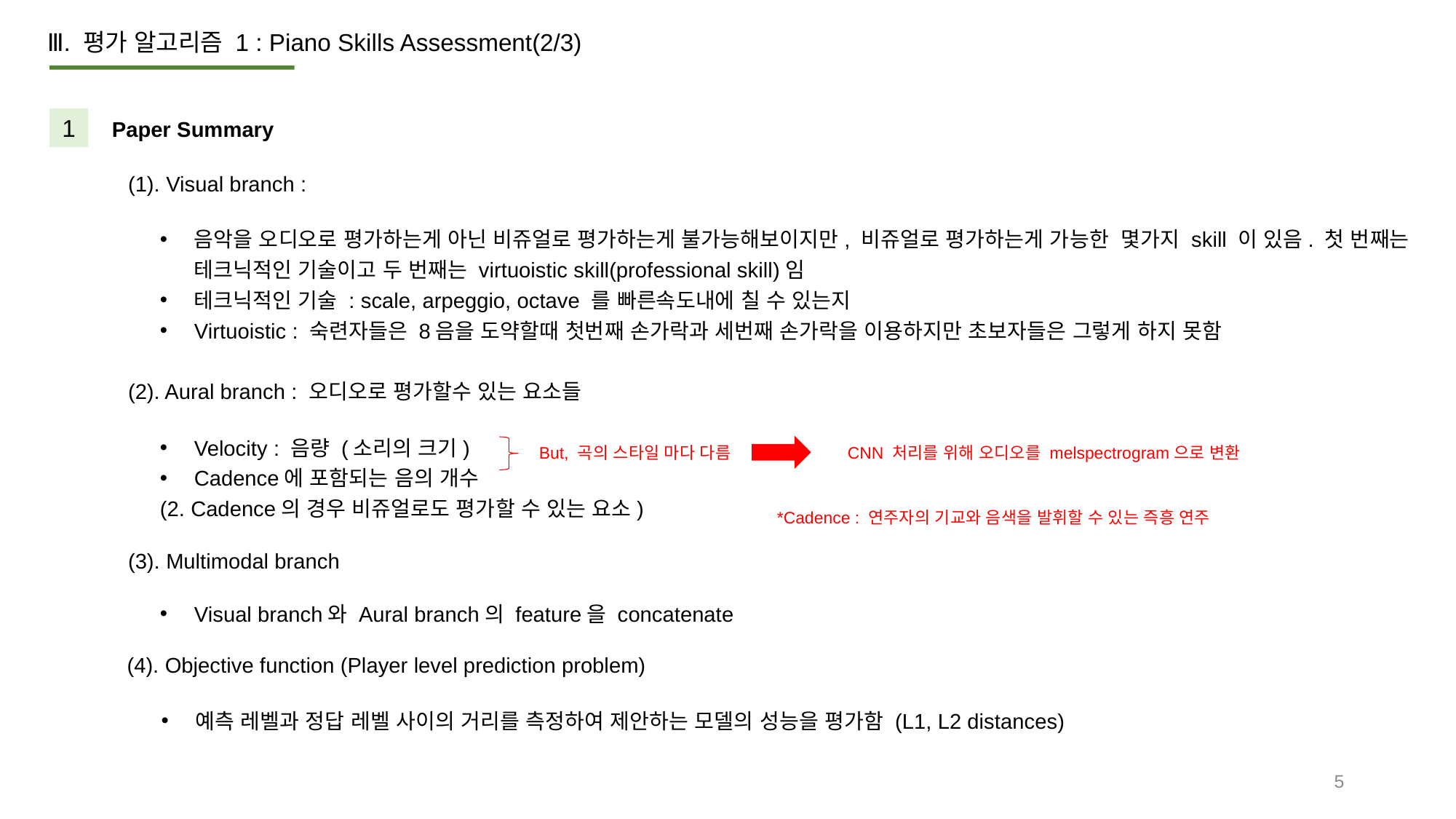

Ⅲ. 평가 알고리즘 1 : Piano Skills Assessment(2/3)

1
Paper Summary

(1). Visual branch :

음악을 오디오로 평가하는게 아닌 비쥬얼로 평가하는게 불가능해보이지만, 비쥬얼로 평가하는게 가능한  몇가지 skill 이 있음. 첫 번째는 테크닉적인 기술이고 두 번째는 virtuoistic skill(professional skill)임
테크닉적인 기술 : scale, arpeggio, octave 를 빠른속도내에 칠 수 있는지
Virtuoistic : 숙련자들은 8음을 도약할때 첫번째 손가락과 세번째 손가락을 이용하지만 초보자들은 그렇게 하지 못함

(2). Aural branch : 오디오로 평가할수 있는 요소들
Velocity : 음량 (소리의 크기)
Cadence에 포함되는 음의 개수
(2. Cadence의 경우 비쥬얼로도 평가할 수 있는 요소)

CNN 처리를 위해 오디오를 melspectrogram으로 변환
But, 곡의 스타일 마다 다름

*Cadence : 연주자의 기교와 음색을 발휘할 수 있는 즉흥 연주
(3). Multimodal branch
Visual branch와 Aural branch의 feature을 concatenate
(4). Objective function (Player level prediction problem)

예측 레벨과 정답 레벨 사이의 거리를 측정하여 제안하는 모델의 성능을 평가함 (L1, L2 distances)
5